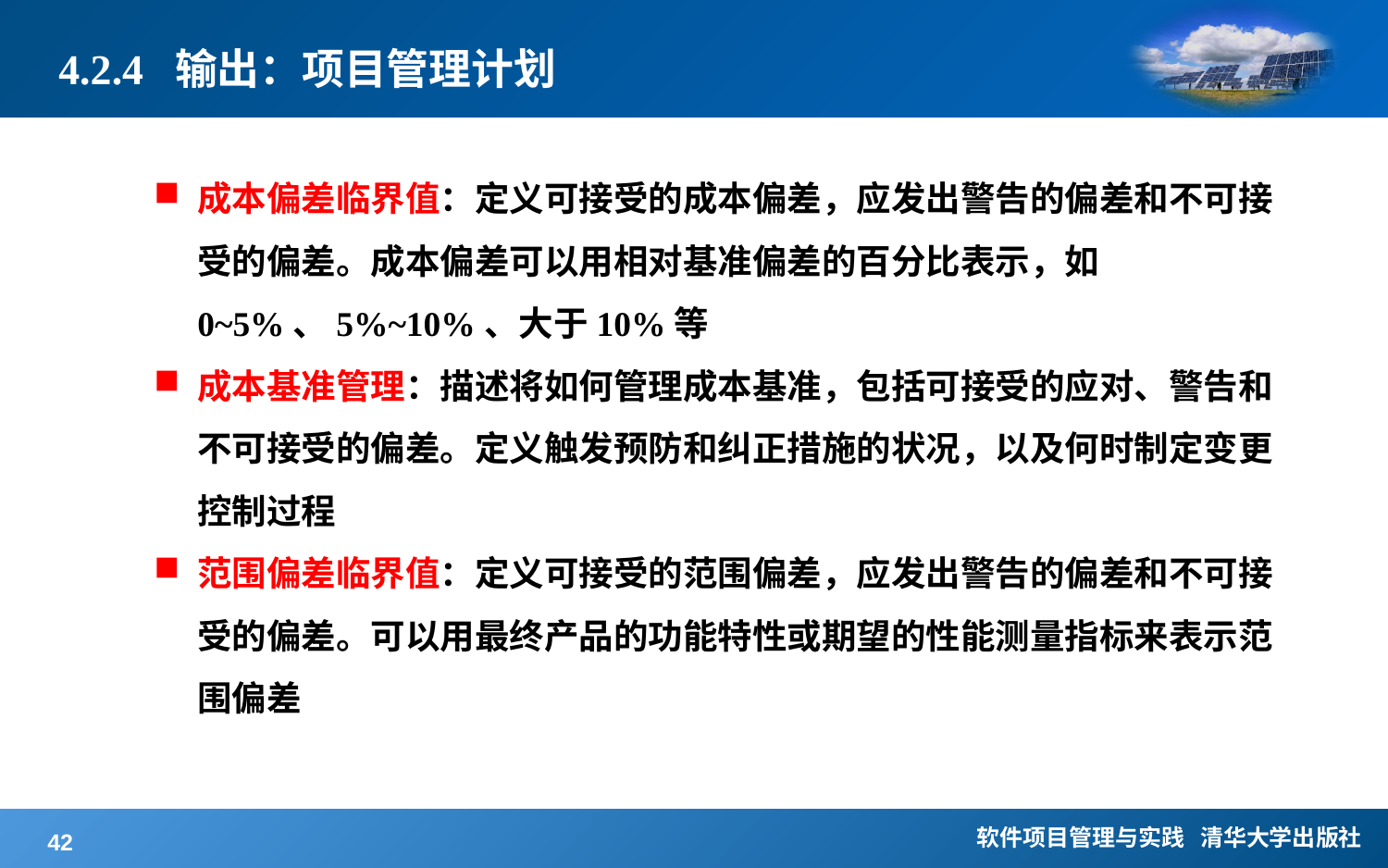

# 4.2.4  输出：项目管理计划
成本偏差临界值：定义可接受的成本偏差，应发出警告的偏差和不可接受的偏差。成本偏差可以用相对基准偏差的百分比表示，如0~5%、5%~10%、大于10%等
成本基准管理：描述将如何管理成本基准，包括可接受的应对、警告和不可接受的偏差。定义触发预防和纠正措施的状况，以及何时制定变更控制过程
范围偏差临界值：定义可接受的范围偏差，应发出警告的偏差和不可接受的偏差。可以用最终产品的功能特性或期望的性能测量指标来表示范围偏差